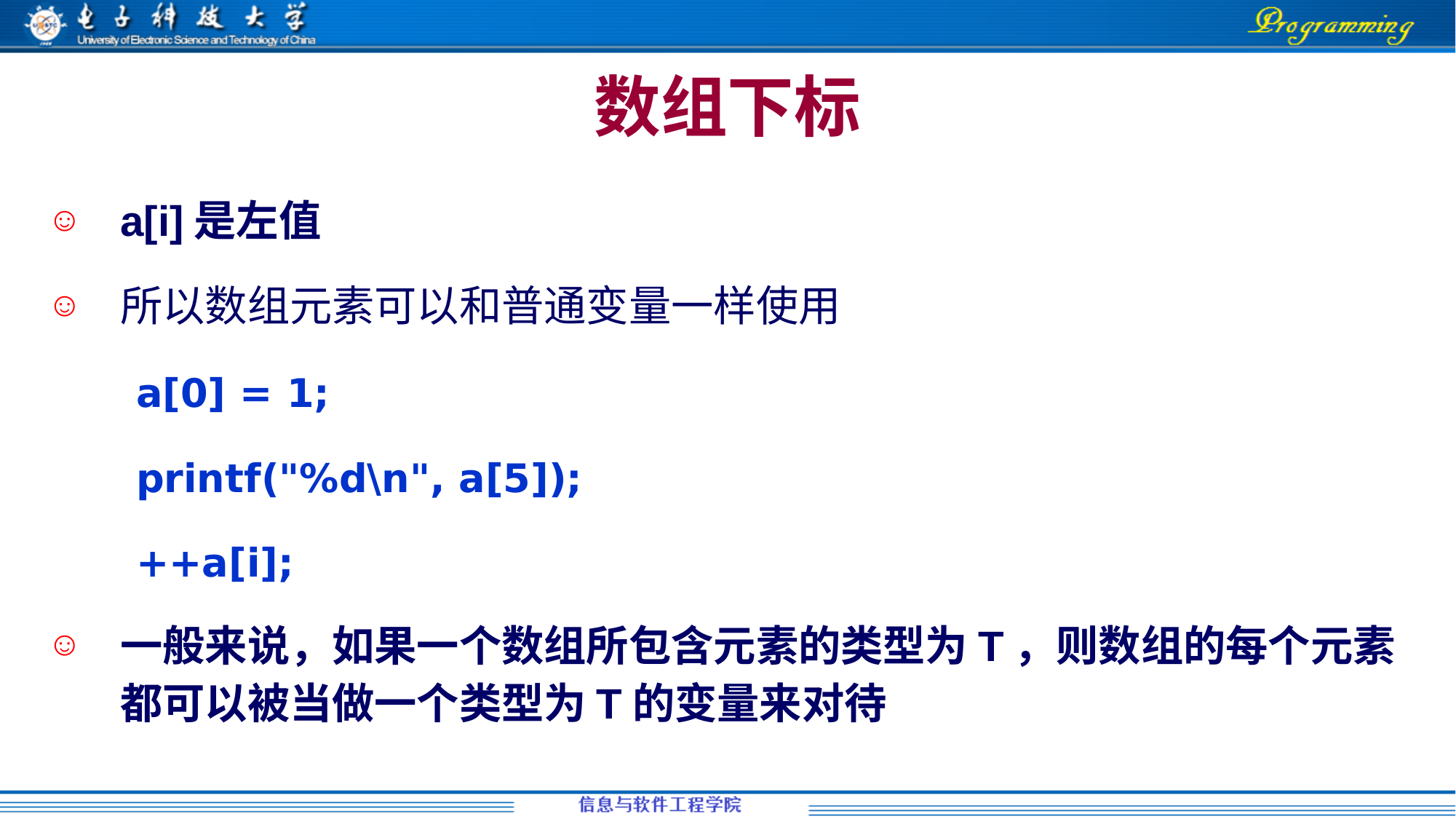

数组下标
a[i]是左值
所以数组元素可以和普通变量一样使用
a[0] = 1;
printf("%d\n", a[5]);
++a[i];
一般来说，如果一个数组所包含元素的类型为T，则数组的每个元素都可以被当做一个类型为T的变量来对待